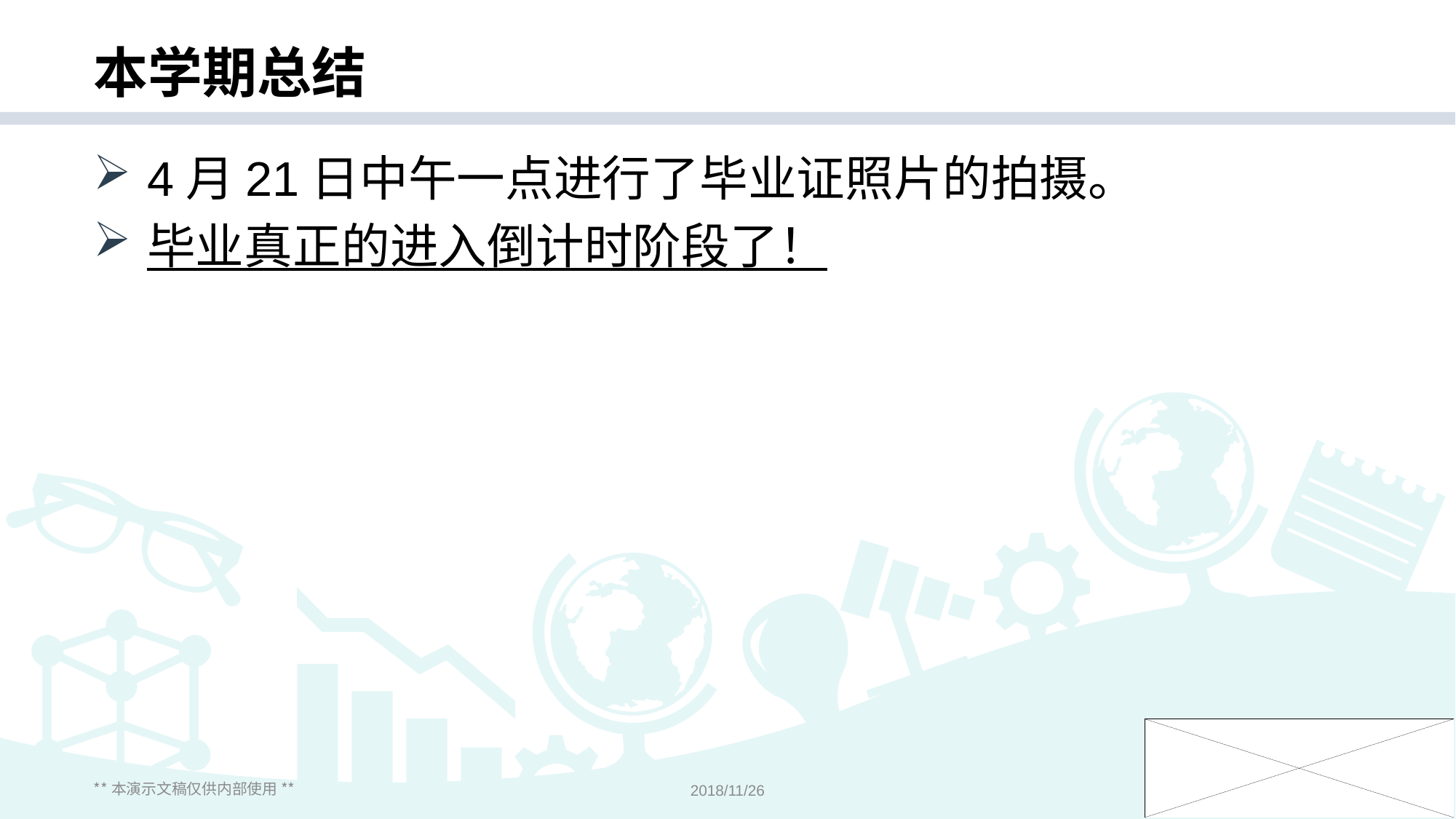

# 本学期总结
4月21日中午一点进行了毕业证照片的拍摄。
毕业真正的进入倒计时阶段了！
** 本演示文稿仅供内部使用 **
2018/11/26
22